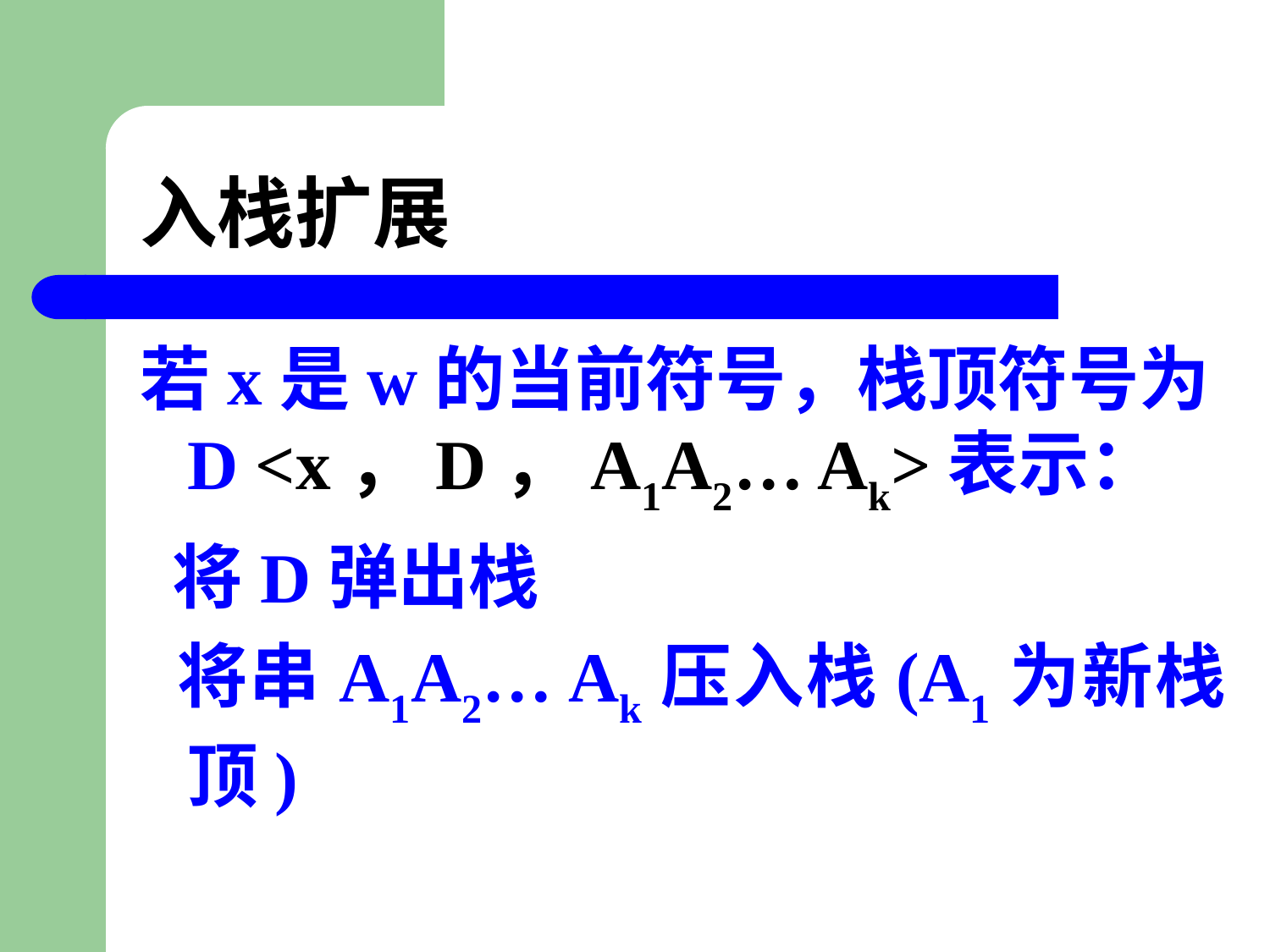

# 入栈扩展
若x是w的当前符号，栈顶符号为D <x，D，A1A2… Ak>表示：
 将D弹出栈
 将串A1A2… Ak压入栈(A1为新栈顶)